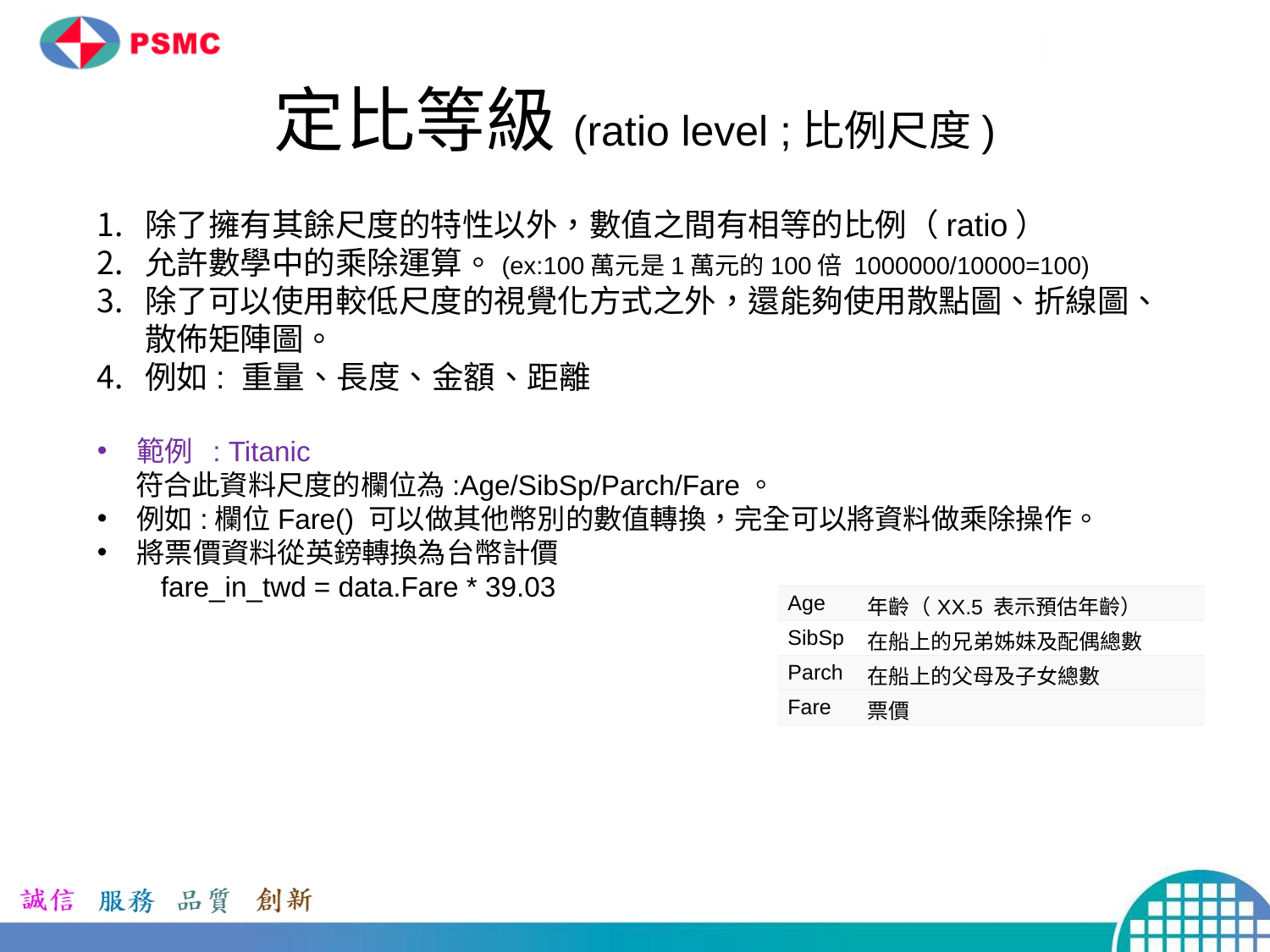

# 定比等級(ratio level ;比例尺度)
除了擁有其餘尺度的特性以外，數值之間有相等的比例（ratio）
允許數學中的乘除運算。(ex:100萬元是1萬元的100倍 1000000/10000=100)
除了可以使用較低尺度的視覺化方式之外，還能夠使用散點圖、折線圖、散佈矩陣圖。
例如: 重量、長度、金額、距離

範例  : Titanic
     符合此資料尺度的欄位為:Age/SibSp/Parch/Fare。
例如:欄位Fare() 可以做其他幣別的數值轉換，完全可以將資料做乘除操作。
將票價資料從英鎊轉換為台幣計價
fare_in_twd = data.Fare * 39.03

| Age | 年齡（XX.5 表示預估年齡） |
| --- | --- |
| SibSp | 在船上的兄弟姊妹及配偶總數 |
| Parch | 在船上的父母及子女總數 |
| Fare | 票價 |